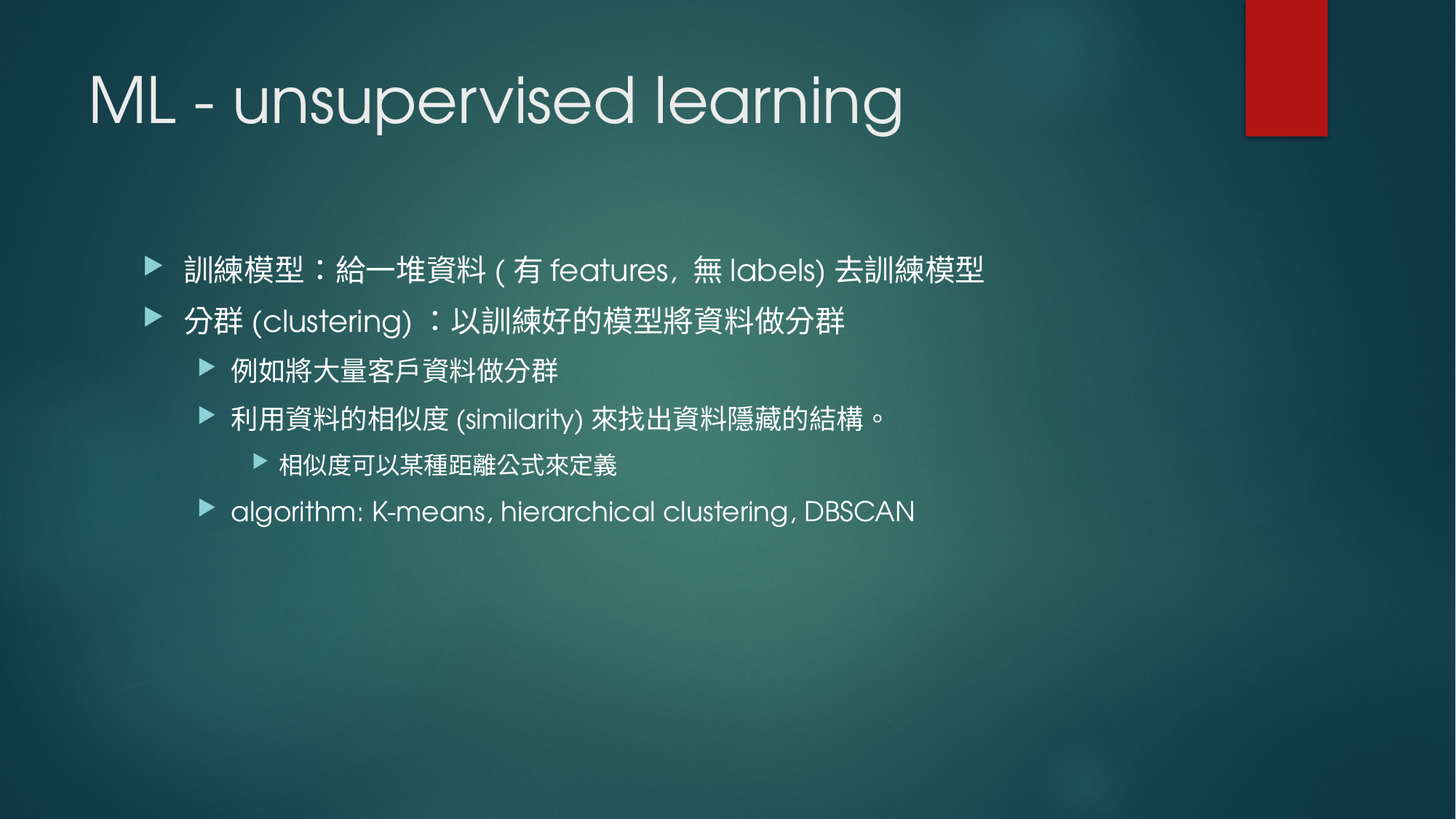

# ML - unsupervised learning
訓練模型：給一堆資料(有features, 無labels)去訓練模型
分群(clustering)：以訓練好的模型將資料做分群
例如將大量客戶資料做分群
利用資料的相似度(similarity)來找出資料隱藏的結構。
相似度可以某種距離公式來定義
algorithm: K-means, hierarchical clustering, DBSCAN